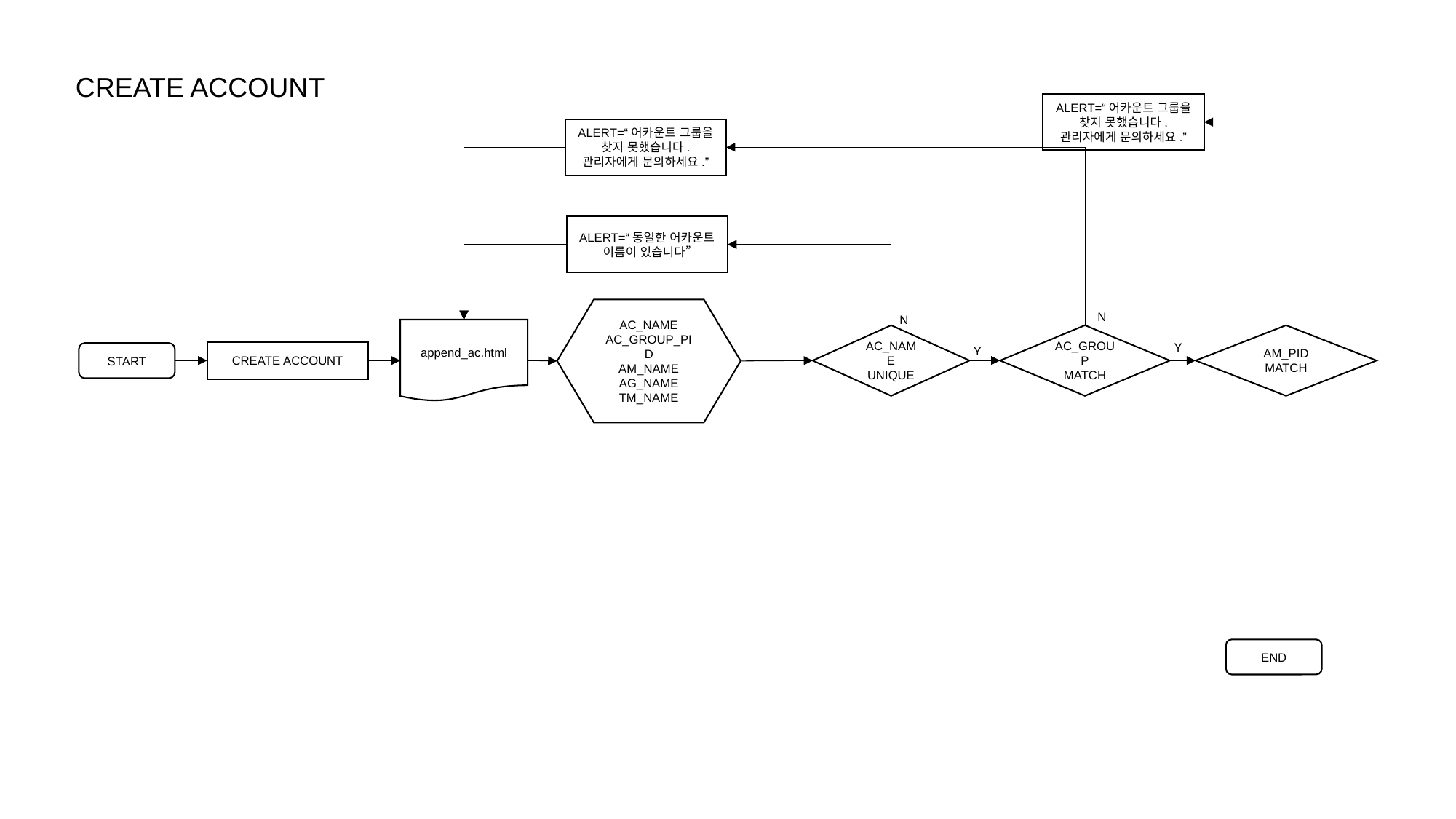

CREATE ACCOUNT
ALERT=“어카운트 그룹을 찾지 못했습니다. 관리자에게 문의하세요.”
ALERT=“어카운트 그룹을 찾지 못했습니다. 관리자에게 문의하세요.”
ALERT=“동일한 어카운트 이름이 있습니다”
AC_NAME
AC_GROUP_PID
AM_NAME
AG_NAME
TM_NAME
N
N
append_ac.html
AC_NAME
UNIQUE
AC_GROUP
MATCH
AM_PID
MATCH
Y
Y
CREATE ACCOUNT
START
END